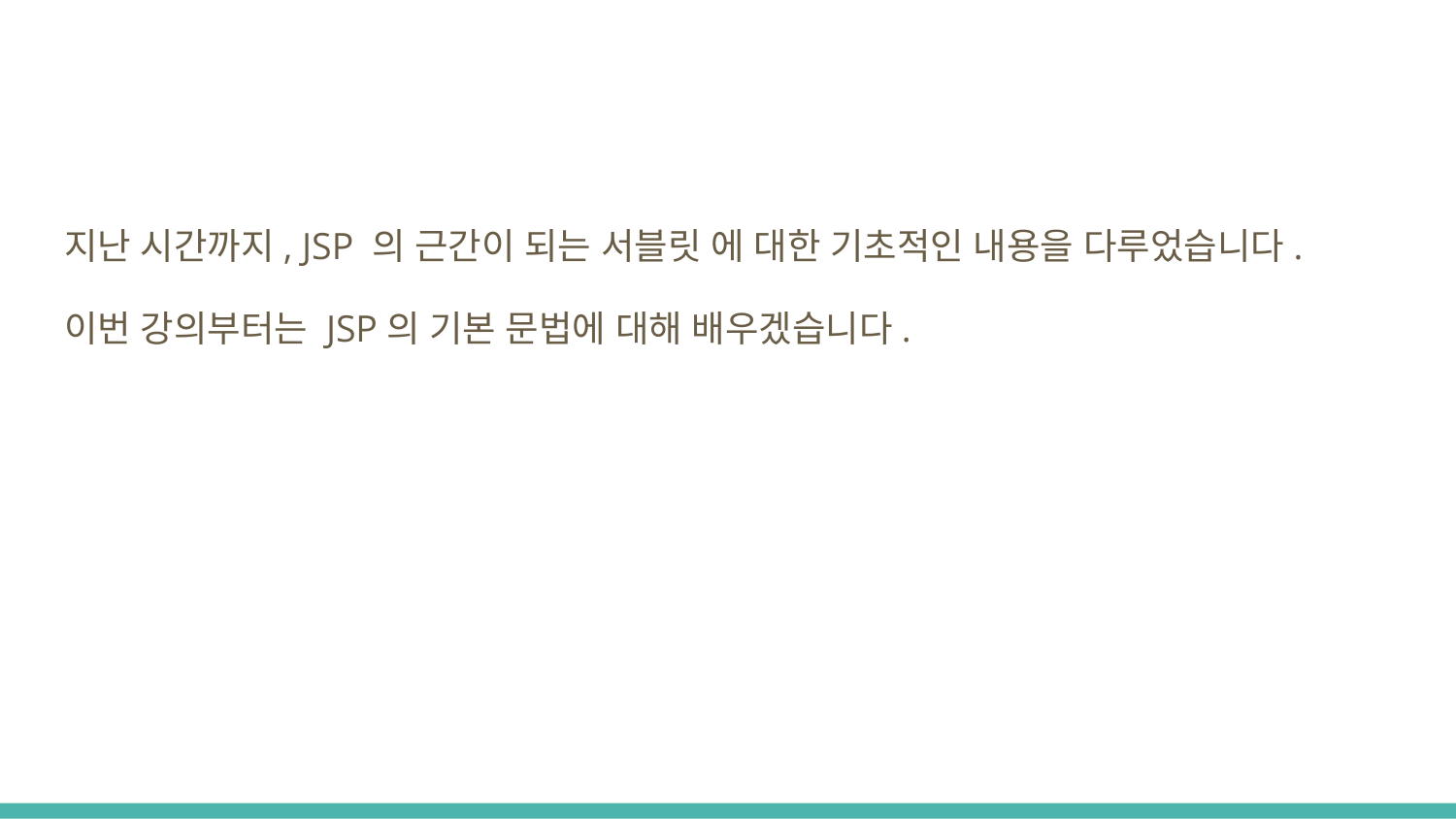

지난 시간까지, JSP 의 근간이 되는 서블릿 에 대한 기초적인 내용을 다루었습니다.
이번 강의부터는 JSP의 기본 문법에 대해 배우겠습니다.